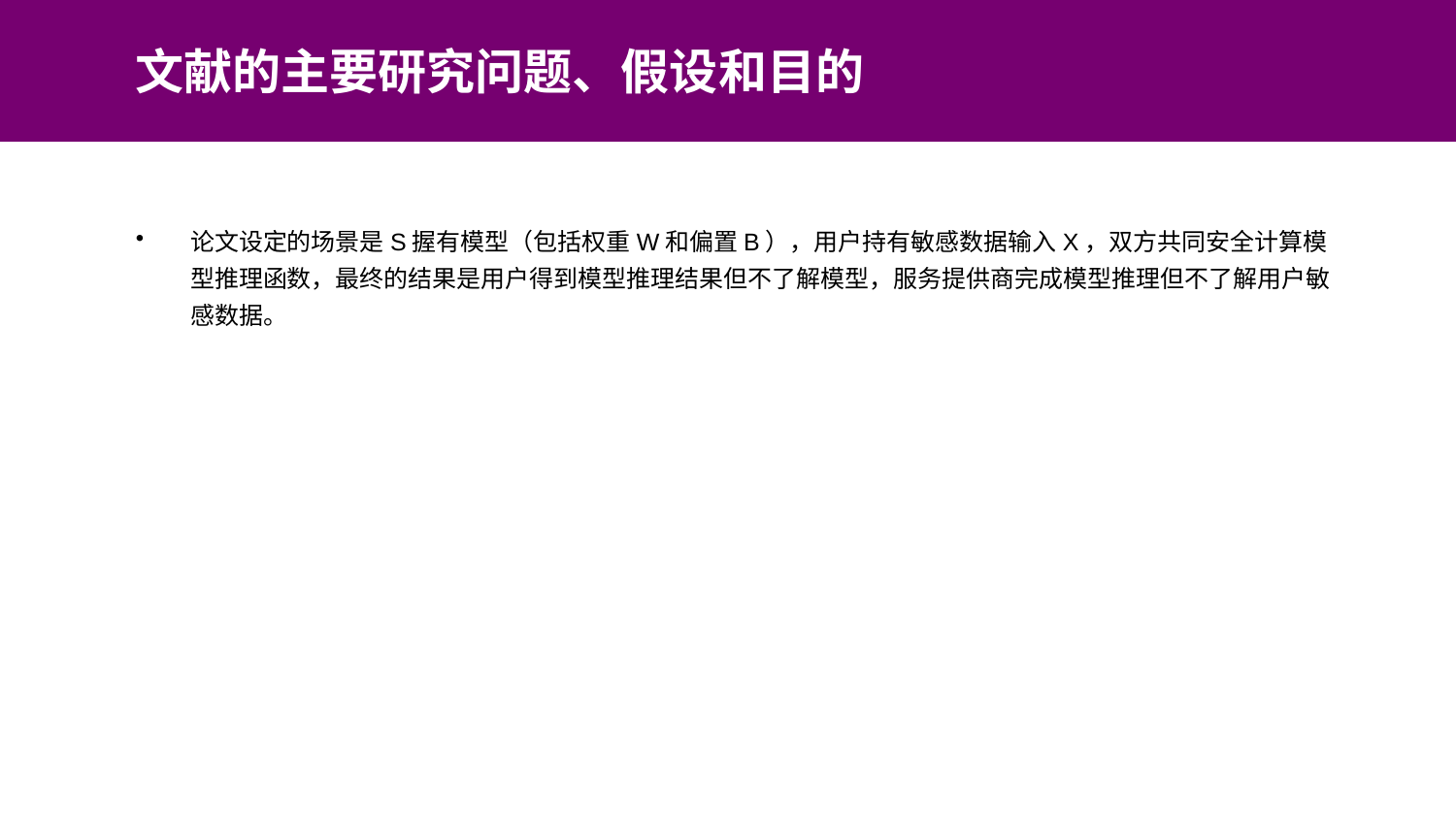

文献的主要研究问题、假设和目的
论文设定的场景是S握有模型（包括权重W和偏置B），用户持有敏感数据输入X，双方共同安全计算模型推理函数，最终的结果是用户得到模型推理结果但不了解模型，服务提供商完成模型推理但不了解用户敏感数据。